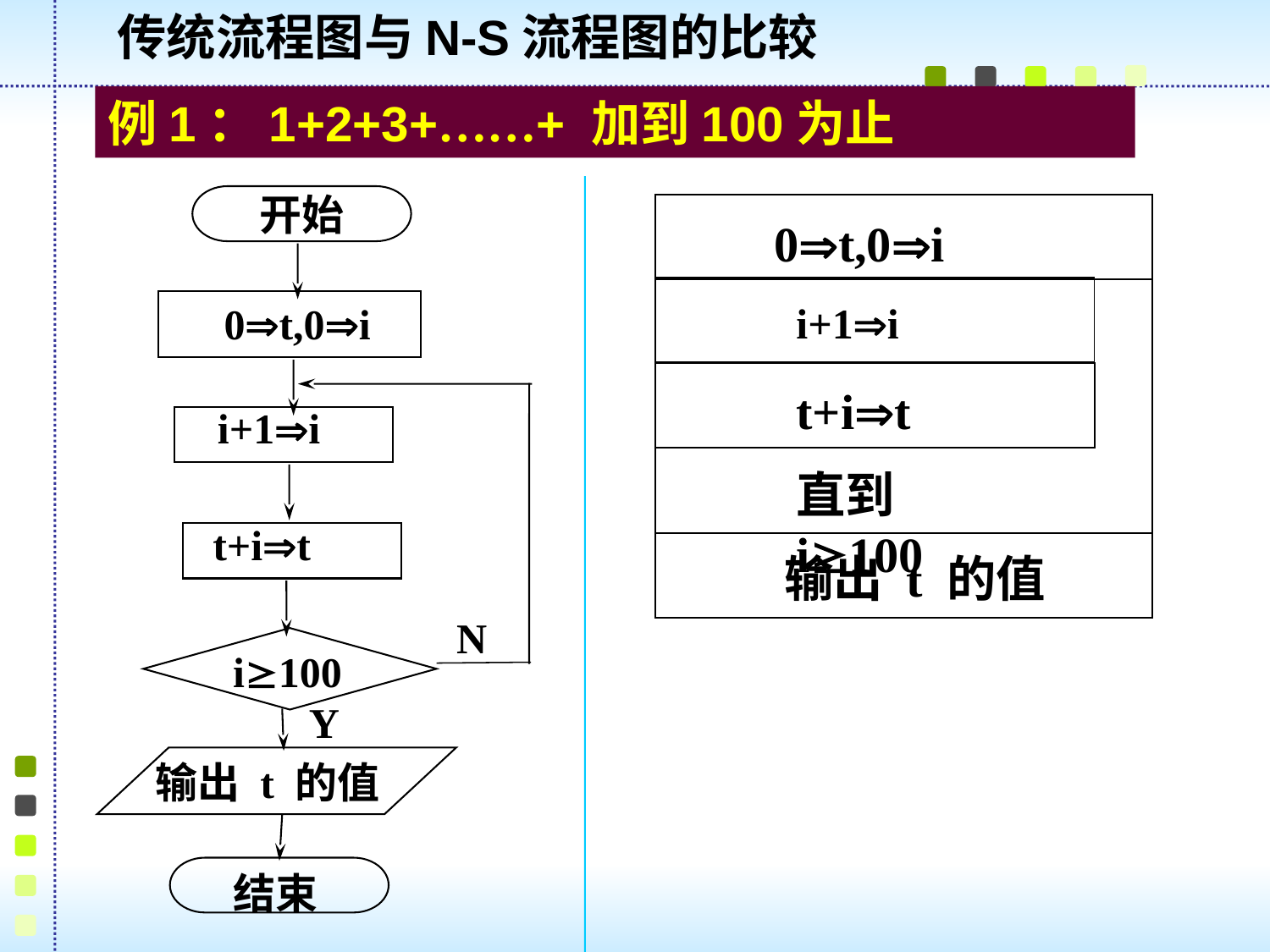

传统流程图与N-S流程图的比较
例1：1+2+3+……+ 加到100为止

开始

     0⇒t,0⇒i

i+1⇒i

 t+i⇒t

        N

i≥100

Y

输出 t 的值

结束

0⇒t,0⇒i

i+1⇒i

t+i⇒t
直到 i≥100

输出 t 的值